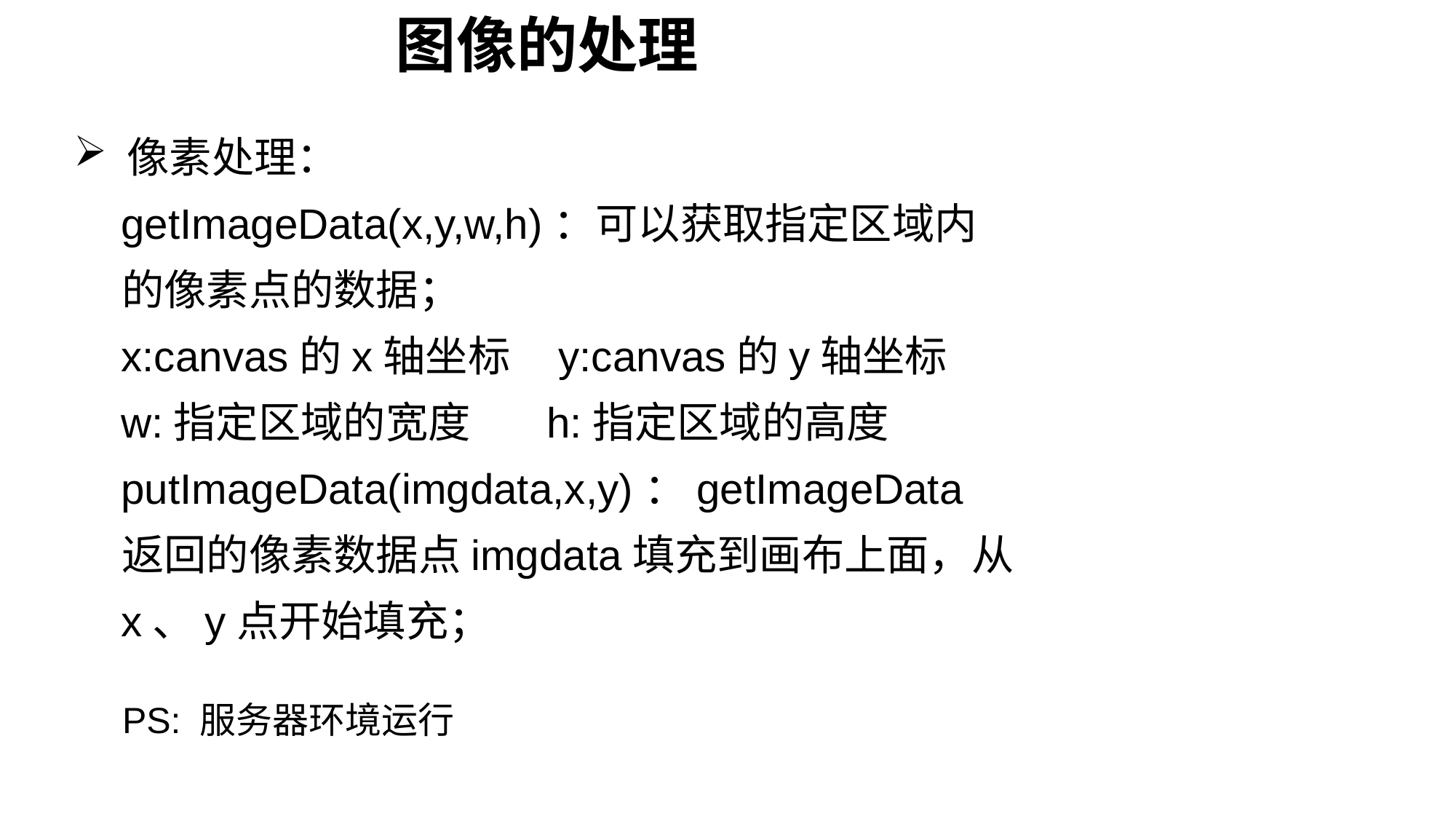

图像的处理
 像素处理：
    getImageData(x,y,w,h)：可以获取指定区域内
    的像素点的数据；
    x:canvas的x轴坐标    y:canvas的y轴坐标
    w:指定区域的宽度       h:指定区域的高度
    putImageData(imgdata,x,y)：getImageData
    返回的像素数据点imgdata填充到画布上面，从
    x、y点开始填充；
PS: 服务器环境运行